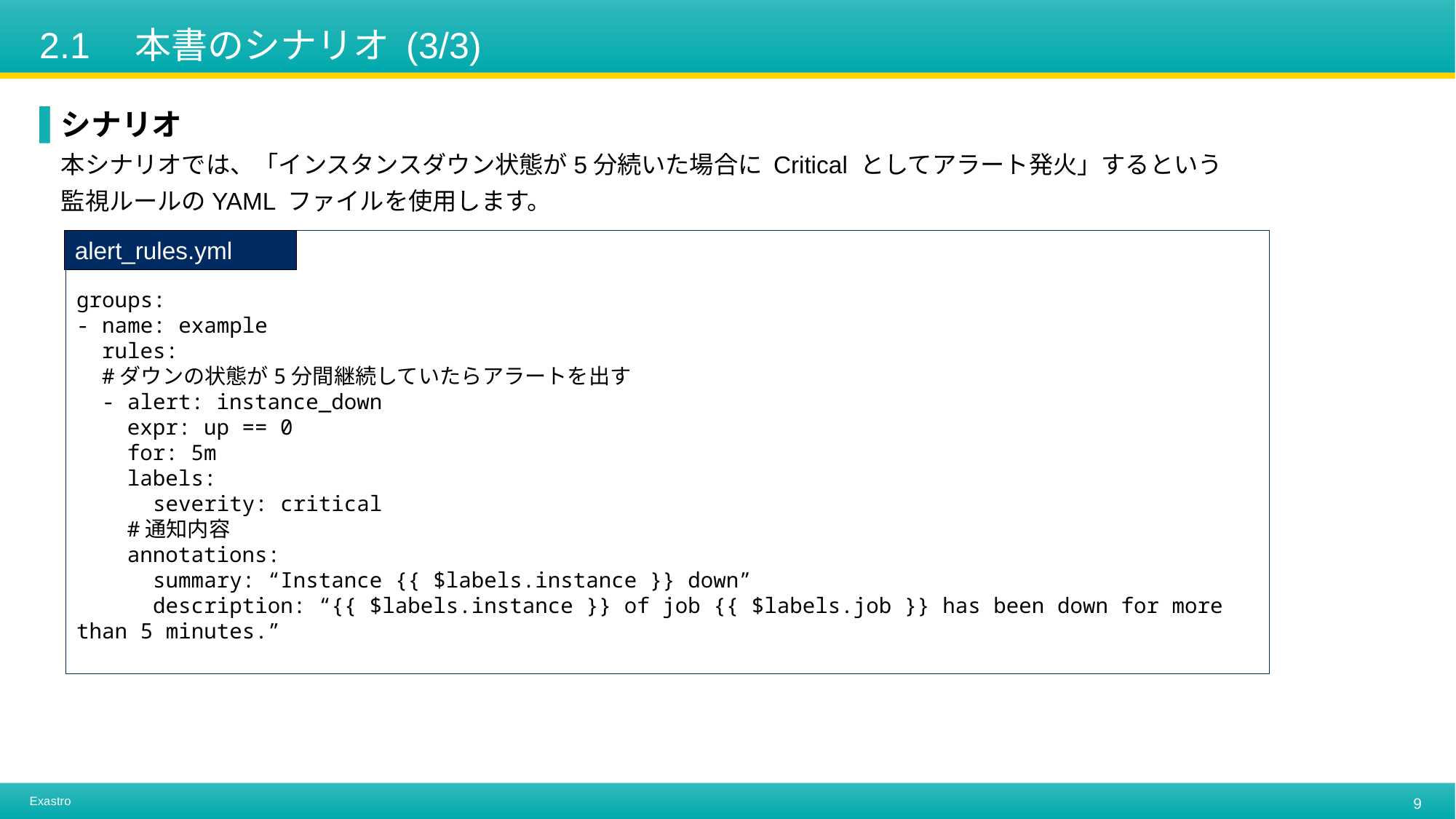

# 2.1　本書のシナリオ (3/3)
シナリオ
本シナリオでは、「インスタンスダウン状態が5分続いた場合に Critical としてアラート発火」するという
監視ルールのYAML ファイルを使用します。

alert_rules.yml

groups:
- name: example
  rules:
  #ダウンの状態が5分間継続していたらアラートを出す
  - alert: instance_down
    expr: up == 0
    for: 5m
    labels:
      severity: critical
    #通知内容
    annotations:
      summary: “Instance {{ $labels.instance }} down”
      description: “{{ $labels.instance }} of job {{ $labels.job }} has been down for more than 5 minutes.”